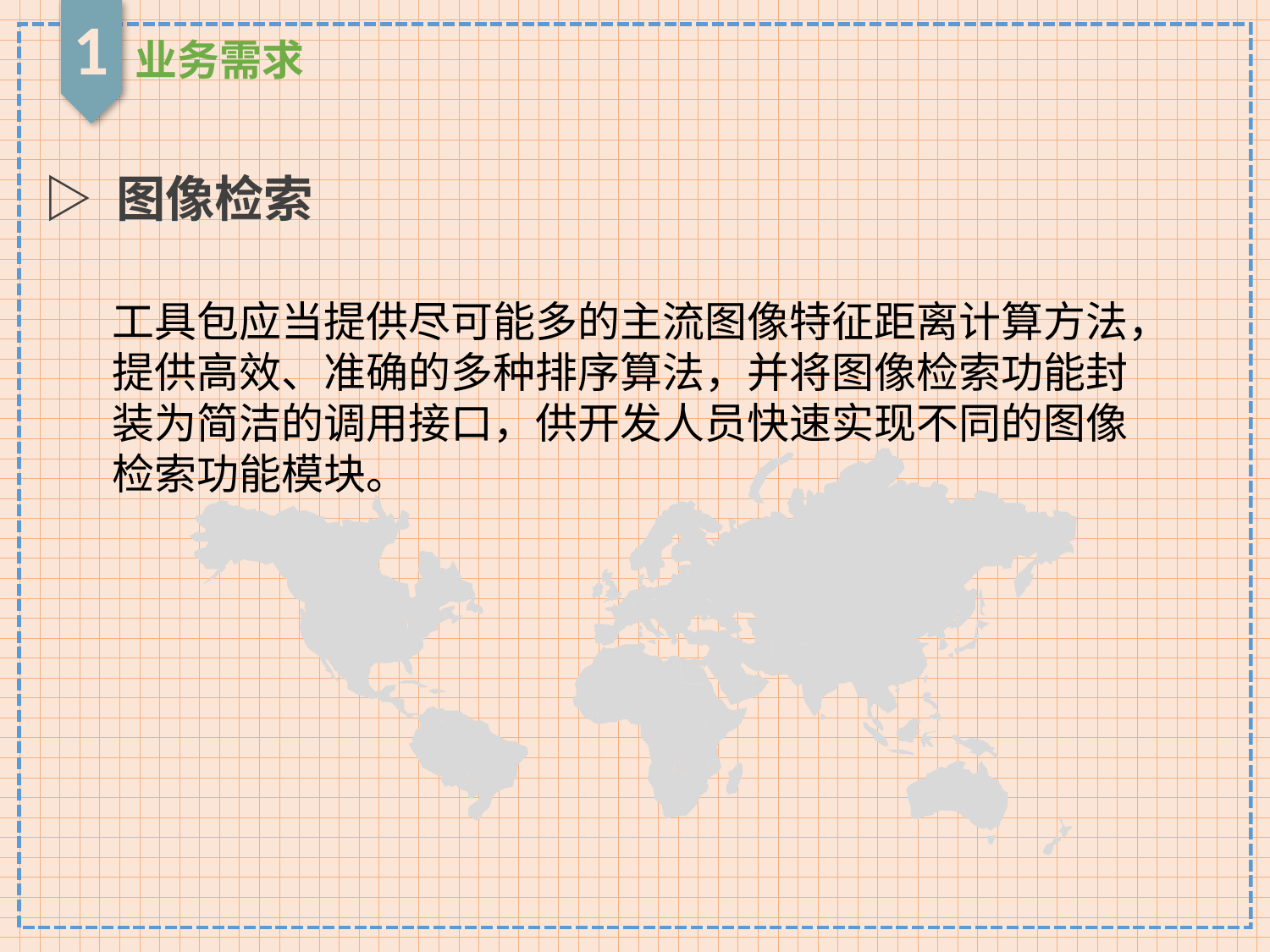

1
业务需求
▷ 图像检索
工具包应当提供尽可能多的主流图像特征距离计算方法，提供高效、准确的多种排序算法，并将图像检索功能封装为简洁的调用接口，供开发人员快速实现不同的图像检索功能模块。